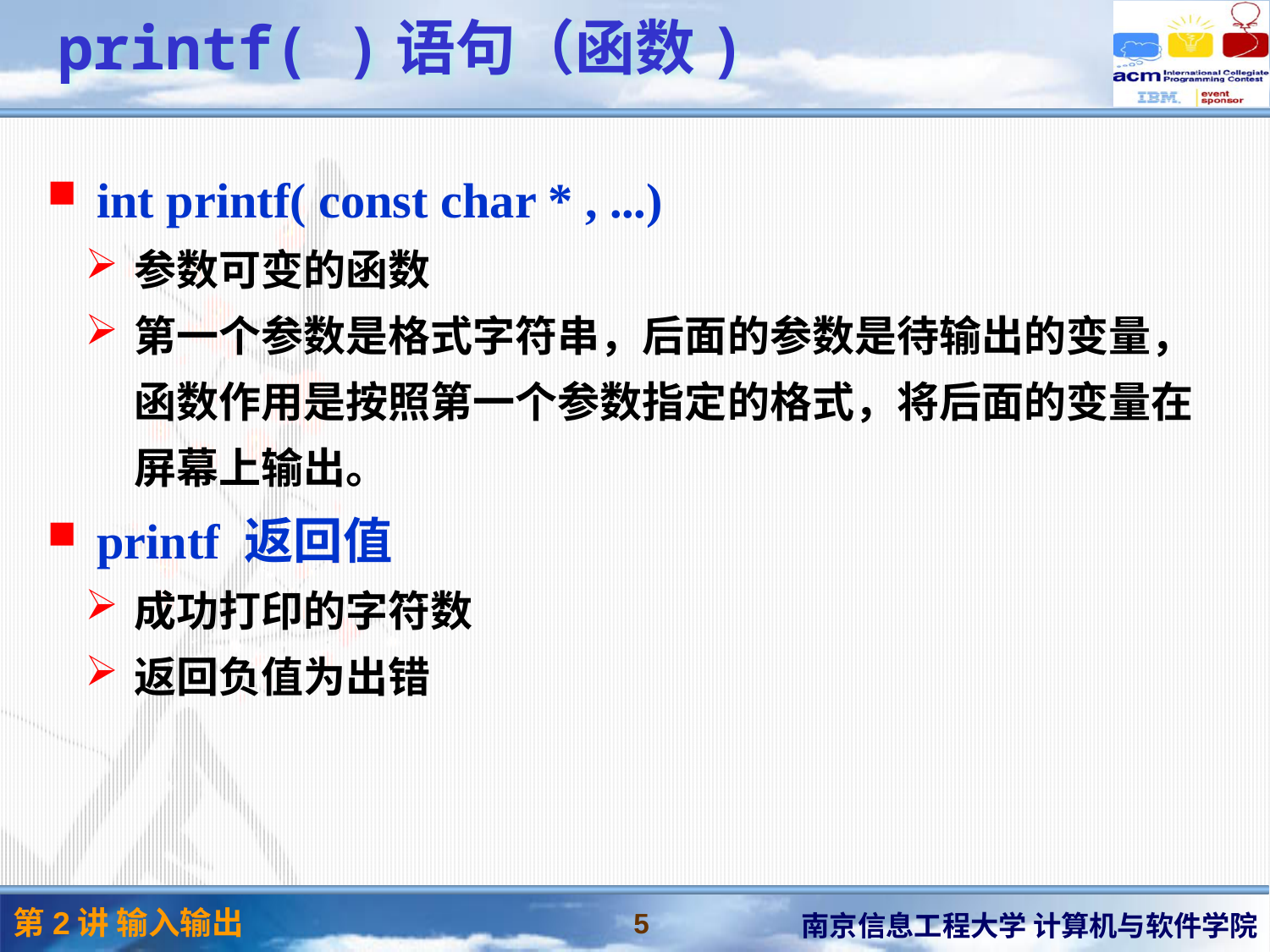

printf( )语句（函数)
int printf( const char * , ...)
参数可变的函数
第一个参数是格式字符串，后面的参数是待输出的变量，函数作用是按照第一个参数指定的格式，将后面的变量在屏幕上输出。
printf 返回值
成功打印的字符数
返回负值为出错